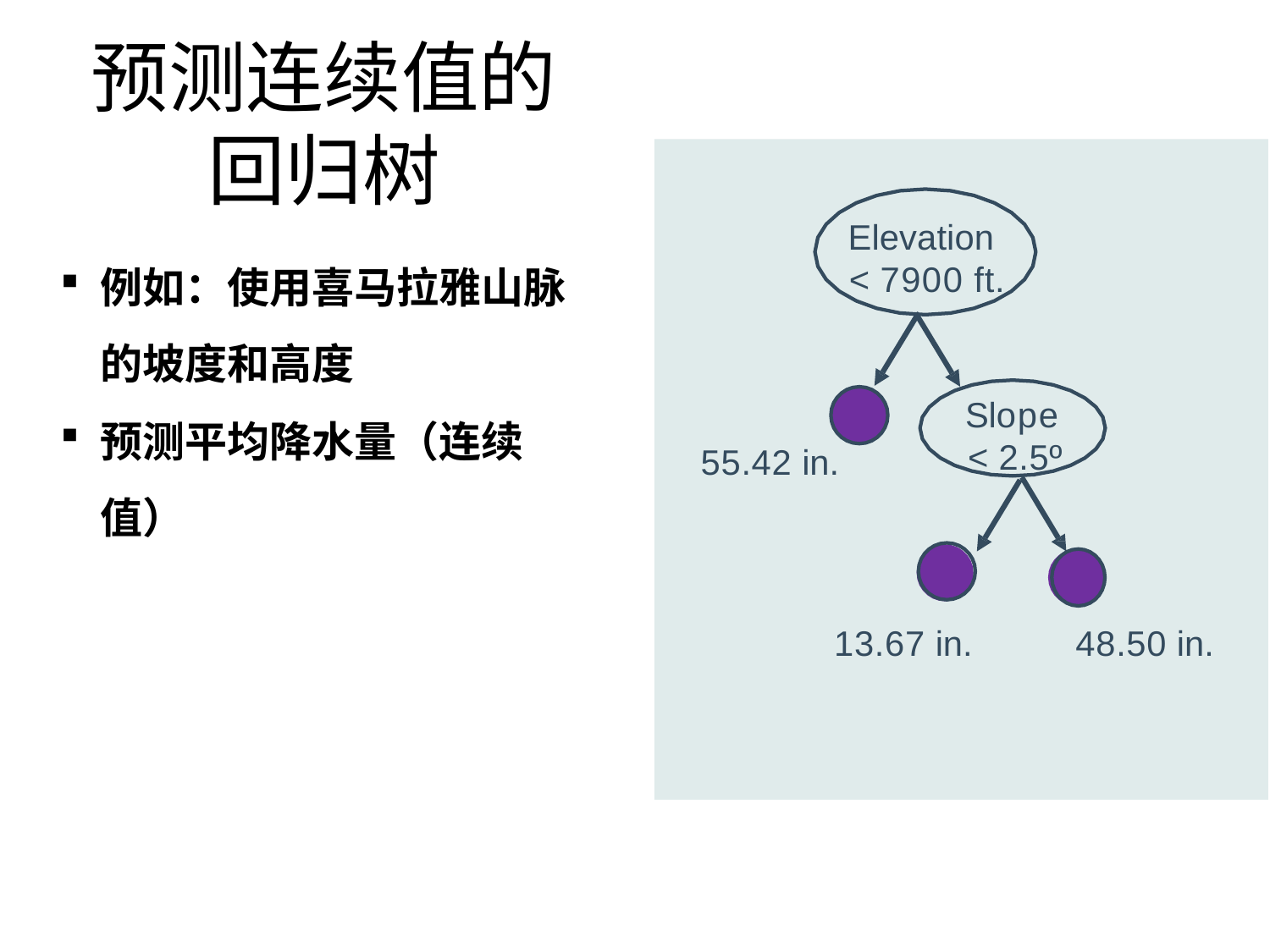

预测连续值的回归树

Elevation
< 7900 ft.
例如：使用喜马拉雅山脉的坡度和高度
预测平均降水量（连续值）

Slope
< 2.5º
55.42 in.

13.67 in.
48.50 in.